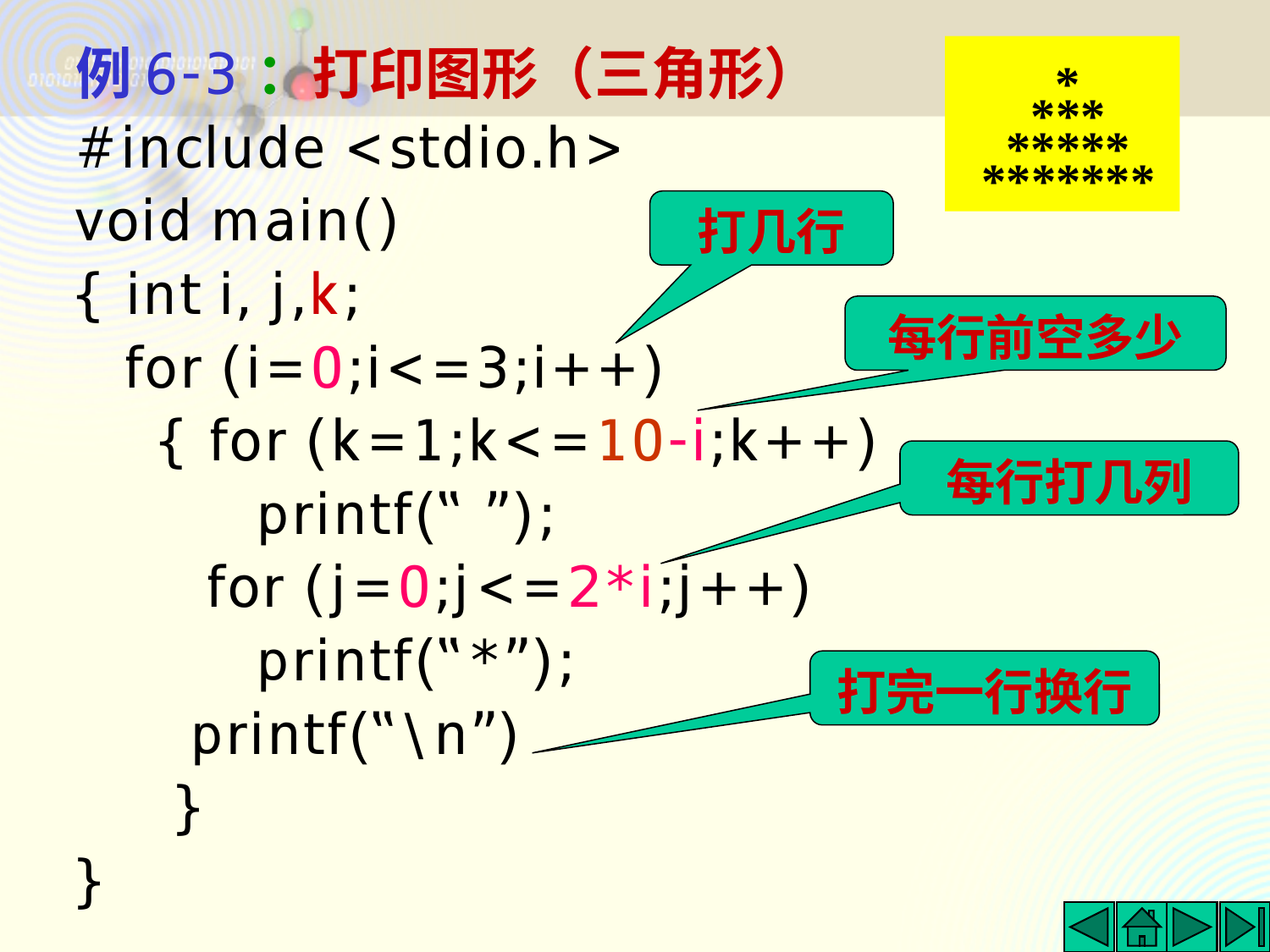

例6-3：打印图形（三角形）
#include <stdio.h>
void main()
{ int i, j,k;
   for (i=0;i<=3;i++)
     { for (k=1;k<=10-i;k++)
           printf(“ ”);
        for (j=0;j<=2*i;j++)
           printf(“*”);
       printf(“\n”)
      }
}

        *
      ***
    *****
  *******
打几行
每行前空多少
每行打几列
打完一行换行